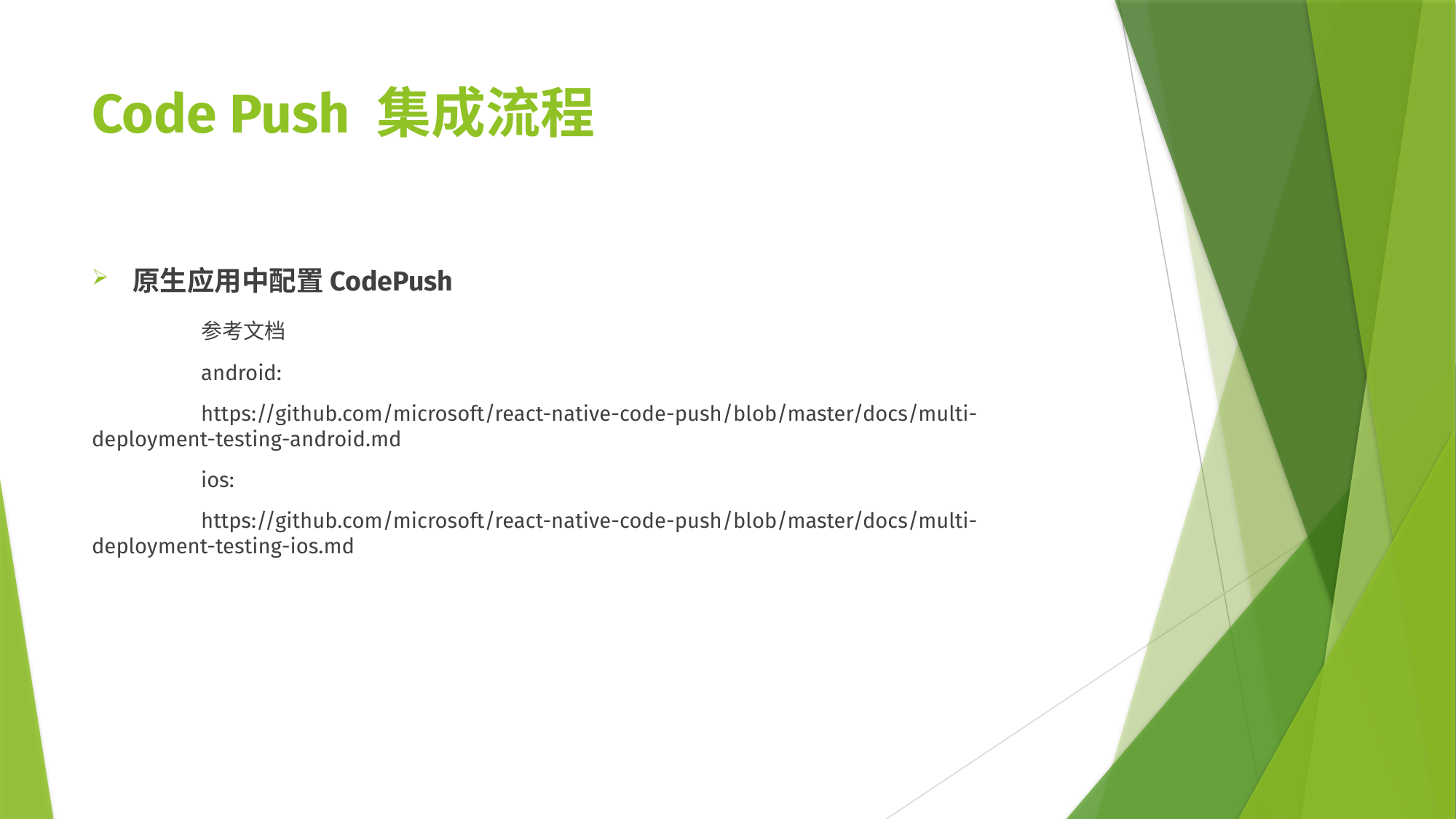

# Code Push 集成流程
原生应用中配置CodePush
	参考文档
	android:
	https://github.com/microsoft/react-native-code-push/blob/master/docs/multi-deployment-testing-android.md
	ios:
	https://github.com/microsoft/react-native-code-push/blob/master/docs/multi-deployment-testing-ios.md